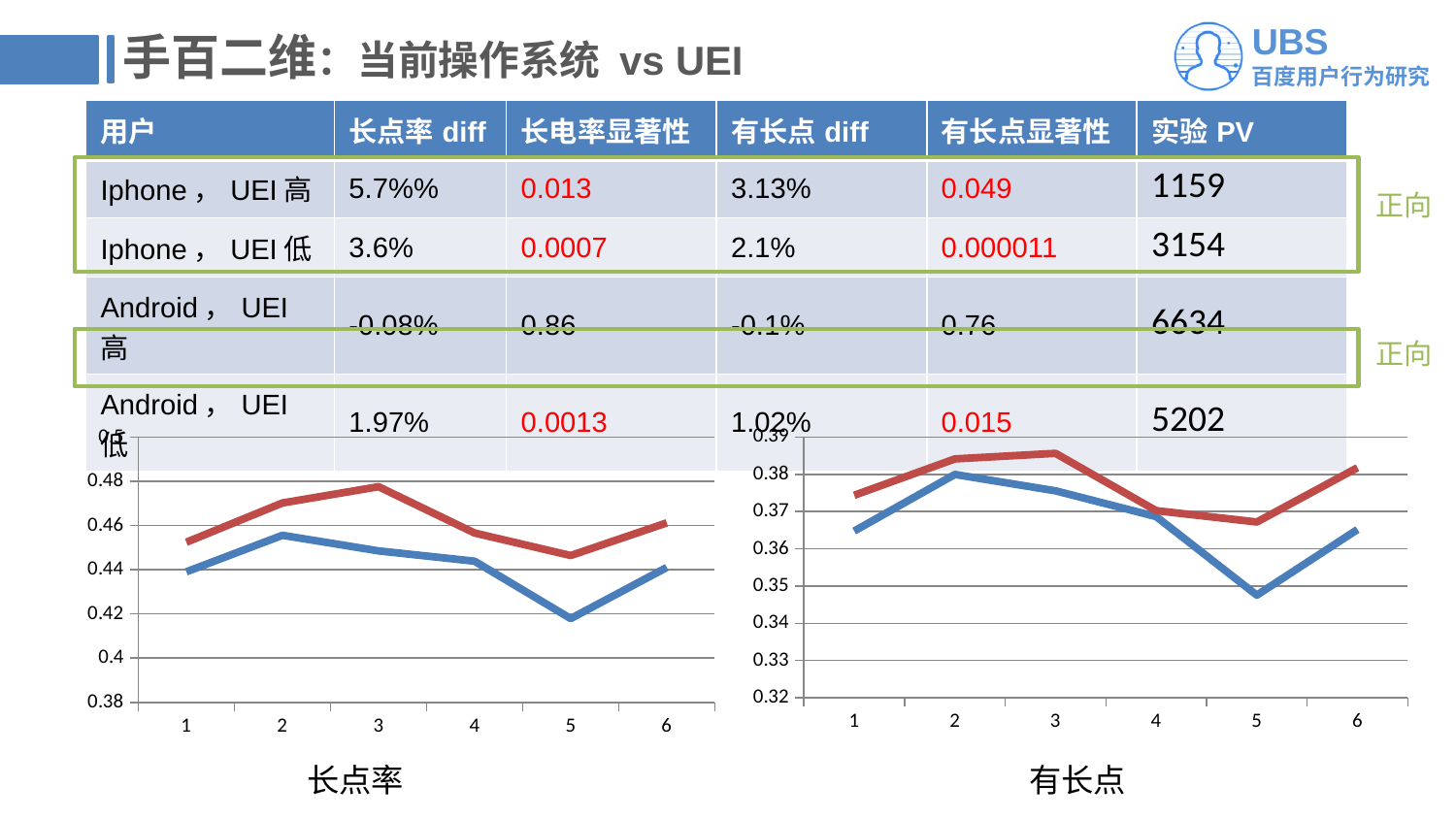

# 手百二维：当前操作系统 vs UEI

| 用户 | 长点率diff | 长电率显著性 | 有长点diff | 有长点显著性 | 实验PV |
| --- | --- | --- | --- | --- | --- |
| Iphone，UEI高 | 5.7%% | 0.013 | 3.13% | 0.049 | 1159 |
| Iphone，UEI低 | 3.6% | 0.0007 | 2.1% | 0.000011 | 3154 |
| Android，UEI高 | -0.08% | 0.86 | -0.1% | 0.76 | 6634 |
| Android，UEI低 | 1.97% | 0.0013 | 1.02% | 0.015 | 5202 |

正向

正向

### Chart

| Category |  |  |
|---|---|---|

### Chart

| Category |  |  |
|---|---|---|
长点率
有长点